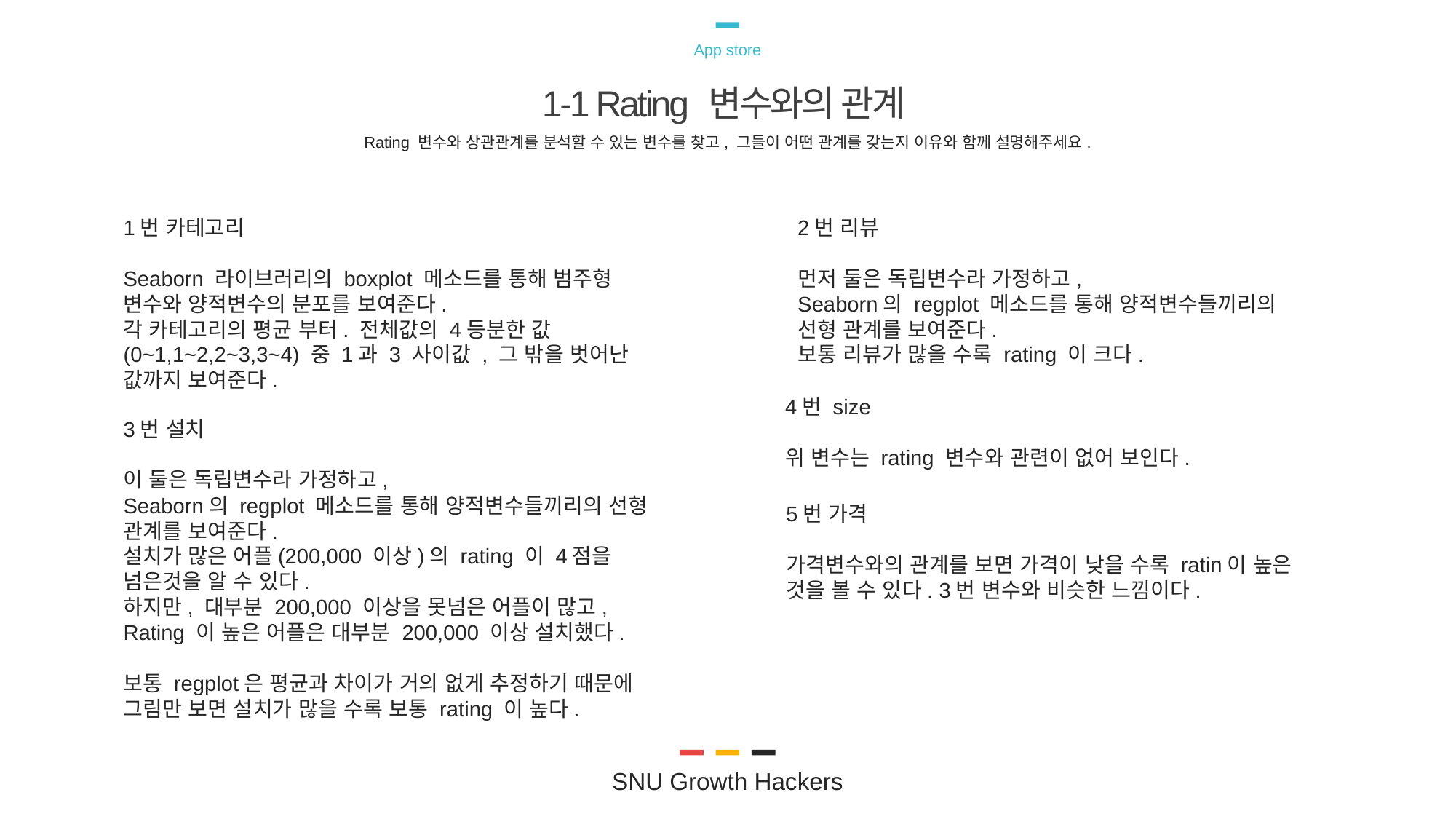

App store
1-1 Rating 변수와의 관계
Rating 변수와 상관관계를 분석할 수 있는 변수를 찾고, 그들이 어떤 관계를 갖는지 이유와 함께 설명해주세요.
1번 카테고리

Seaborn 라이브러리의 boxplot 메소드를 통해 범주형 변수와 양적변수의 분포를 보여준다.
각 카테고리의 평균 부터. 전체값의 4등분한 값(0~1,1~2,2~3,3~4) 중 1과 3 사이값 , 그 밖을 벗어난 값까지 보여준다.
2번 리뷰

먼저 둘은 독립변수라 가정하고,
Seaborn의 regplot 메소드를 통해 양적변수들끼리의 선형 관계를 보여준다.
보통 리뷰가 많을 수록 rating 이 크다.
4번 size

위 변수는 rating 변수와 관련이 없어 보인다.
3번 설치

이 둘은 독립변수라 가정하고,
Seaborn의 regplot 메소드를 통해 양적변수들끼리의 선형 관계를 보여준다.
설치가 많은 어플(200,000 이상)의 rating 이 4점을 넘은것을 알 수 있다.
하지만, 대부분 200,000 이상을 못넘은 어플이 많고,
Rating 이 높은 어플은 대부분 200,000 이상 설치했다.

보통 regplot은 평균과 차이가 거의 없게 추정하기 때문에 그림만 보면 설치가 많을 수록 보통 rating 이 높다.
5번 가격

가격변수와의 관계를 보면 가격이 낮을 수록 ratin이 높은 것을 볼 수 있다. 3번 변수와 비슷한 느낌이다.

SNU Growth Hackers